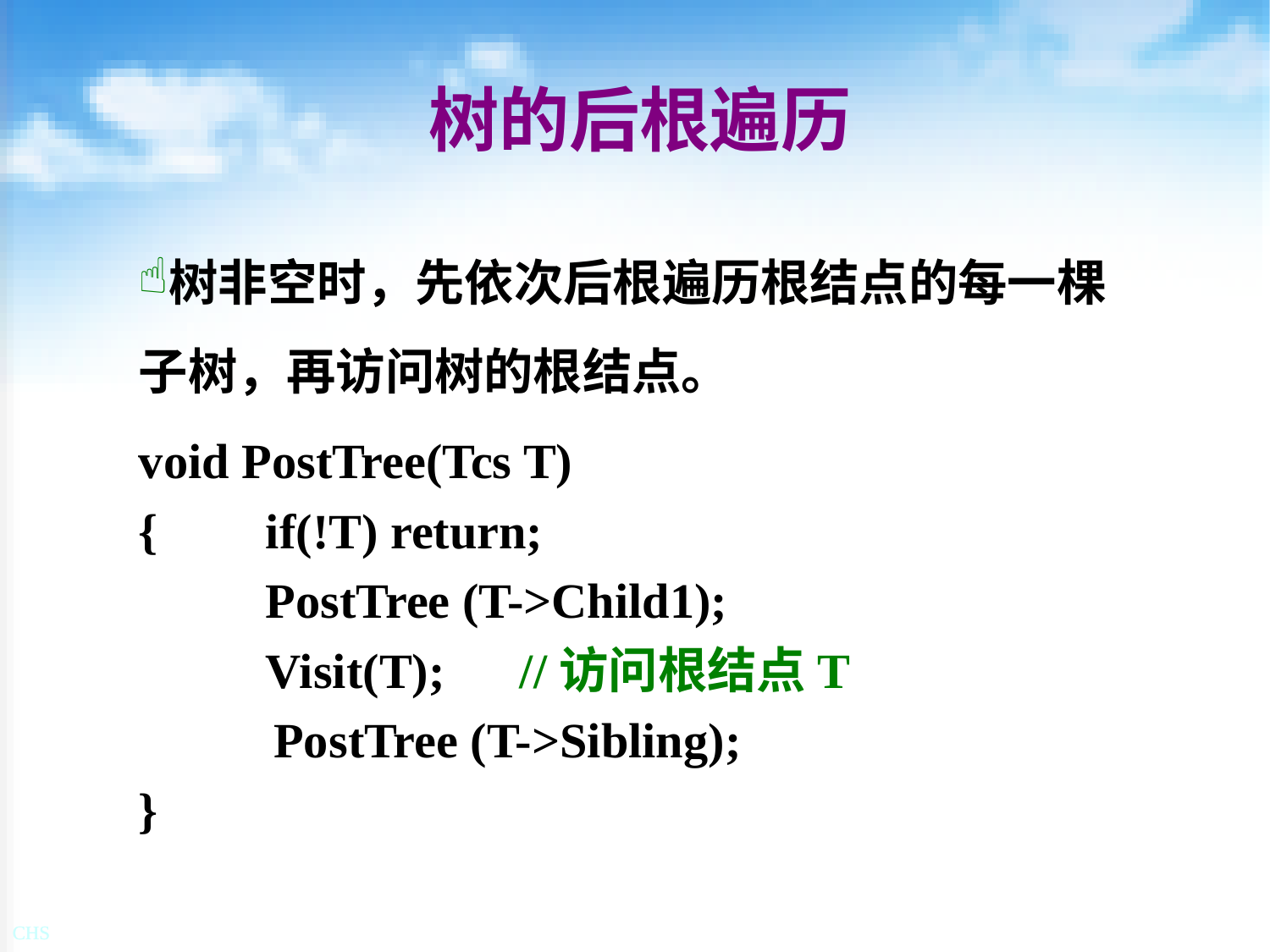

# 树的后根遍历
树非空时，先依次后根遍历根结点的每一棵子树，再访问树的根结点。
void PostTree(Tcs T)
{	if(!T) return;
	PostTree (T->Child1);
	Visit(T);	//访问根结点T
           PostTree (T->Sibling);
}
153